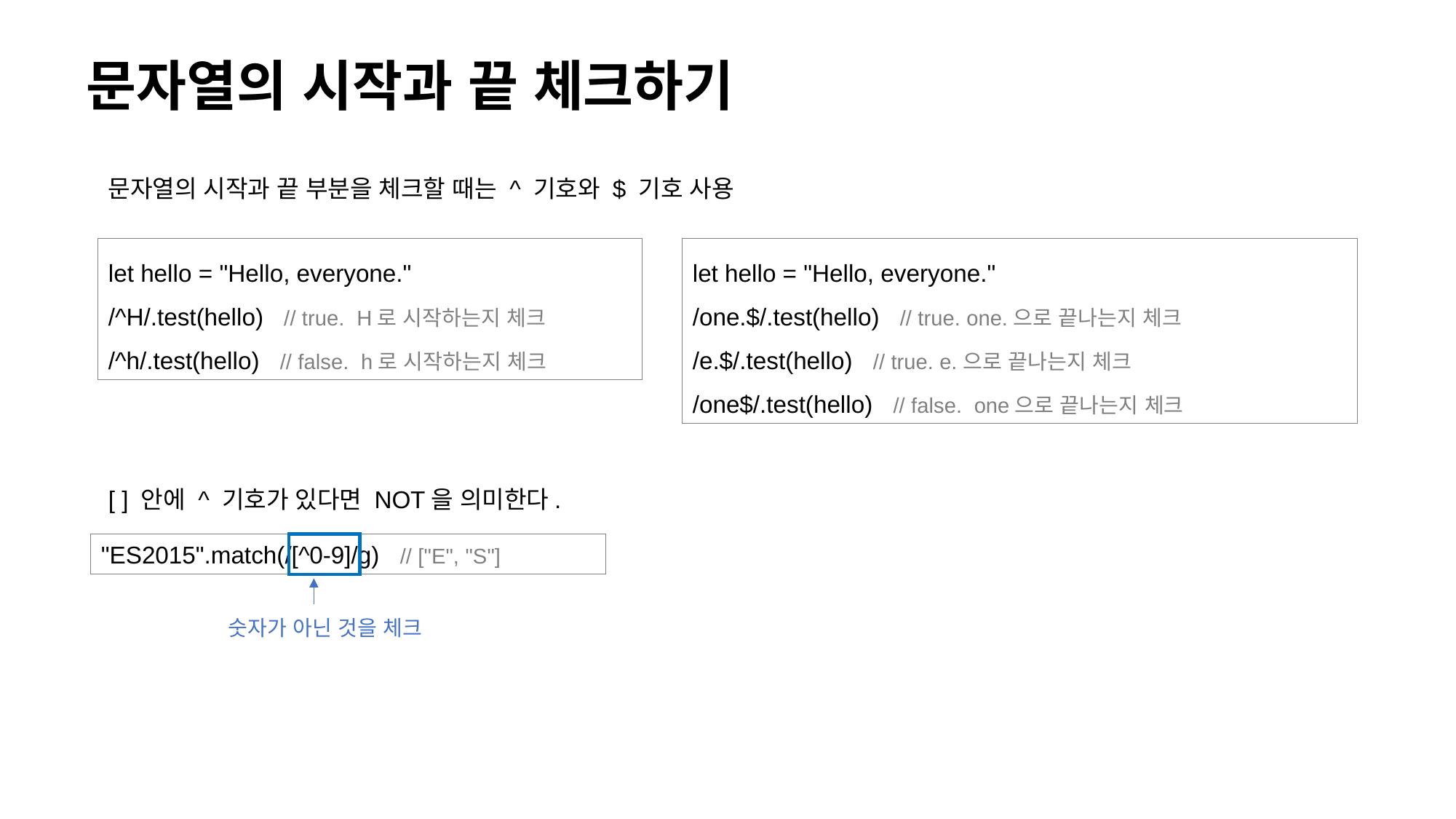

# 문자열의 시작과 끝 체크하기
문자열의 시작과 끝 부분을 체크할 때는 ^ 기호와 $ 기호 사용
let hello = "Hello, everyone."
/^H/.test(hello)   // true.  H로 시작하는지 체크
/^h/.test(hello)   // false.  h로 시작하는지 체크
let hello = "Hello, everyone."
/one.$/.test(hello)   // true. one.으로 끝나는지 체크
/e.$/.test(hello)   // true. e.으로 끝나는지 체크
/one$/.test(hello)   // false.  one으로 끝나는지 체크
[ ] 안에 ^ 기호가 있다면 NOT을 의미한다.
"ES2015".match(/[^0-9]/g)   // ["E", "S"]

숫자가 아닌 것을 체크